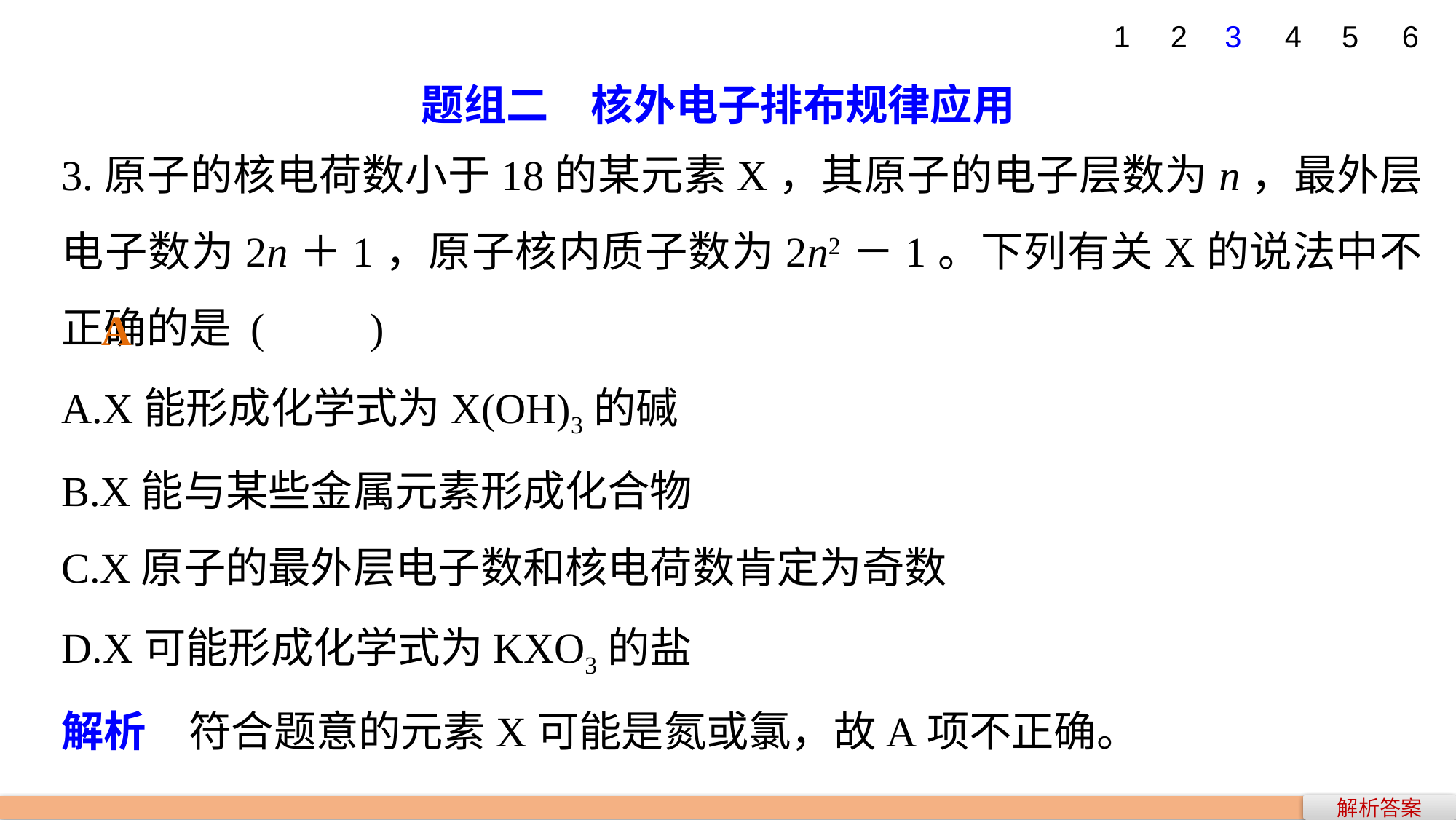

1
2
3
4
5
6
题组二　核外电子排布规律应用
3.原子的核电荷数小于18的某元素X，其原子的电子层数为n，最外层电子数为2n＋1，原子核内质子数为2n2－1。下列有关X的说法中不正确的是 (　　)
A.X能形成化学式为X(OH)3的碱
B.X能与某些金属元素形成化合物
C.X原子的最外层电子数和核电荷数肯定为奇数
D.X可能形成化学式为KXO3的盐
解析　符合题意的元素X可能是氮或氯，故A项不正确。
A
解析答案